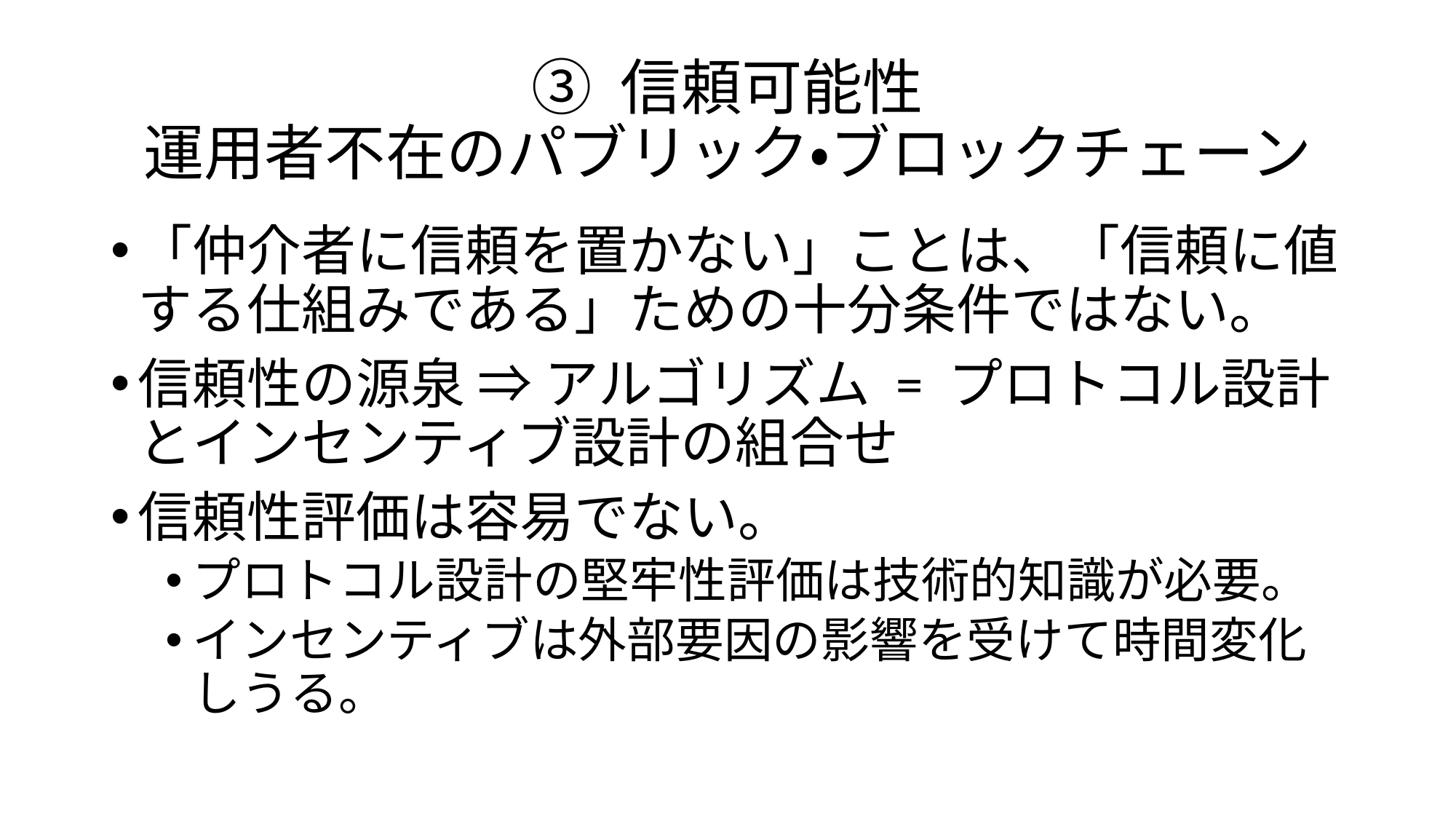

# ③ 信頼可能性 運用者不在のパブリック・ブロックチェーン
「仲介者に信頼を置かない」ことは、「信頼に値する仕組みである」ための十分条件ではない。
信頼性の源泉 ⇒ アルゴリズム = プロトコル設計とインセンティブ設計の組合せ
信頼性評価は容易でない。
プロトコル設計の堅牢性評価は技術的知識が必要。
インセンティブは外部要因の影響を受けて時間変化しうる。